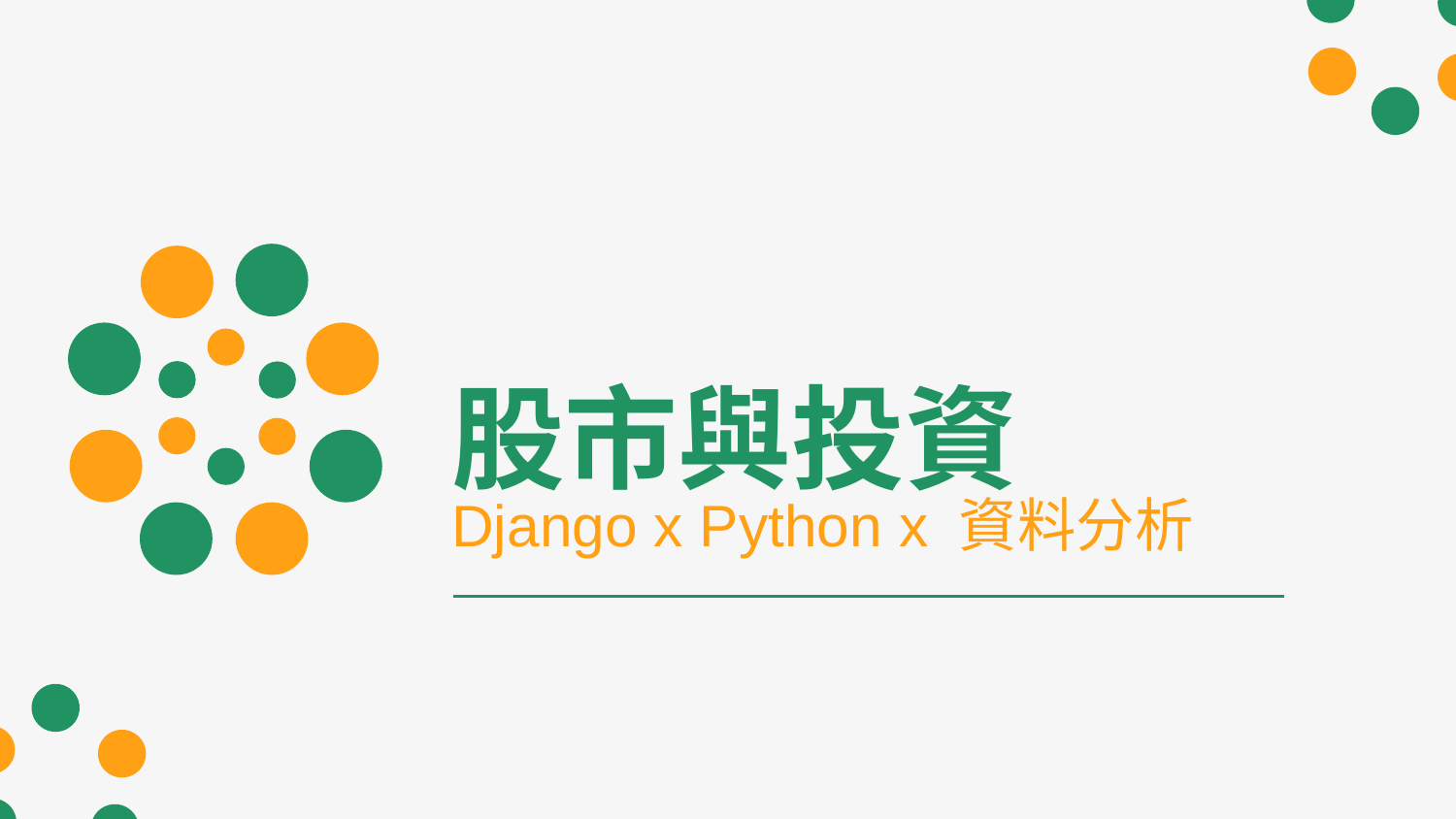

# 股市與投資
Django x Python x 資料分析